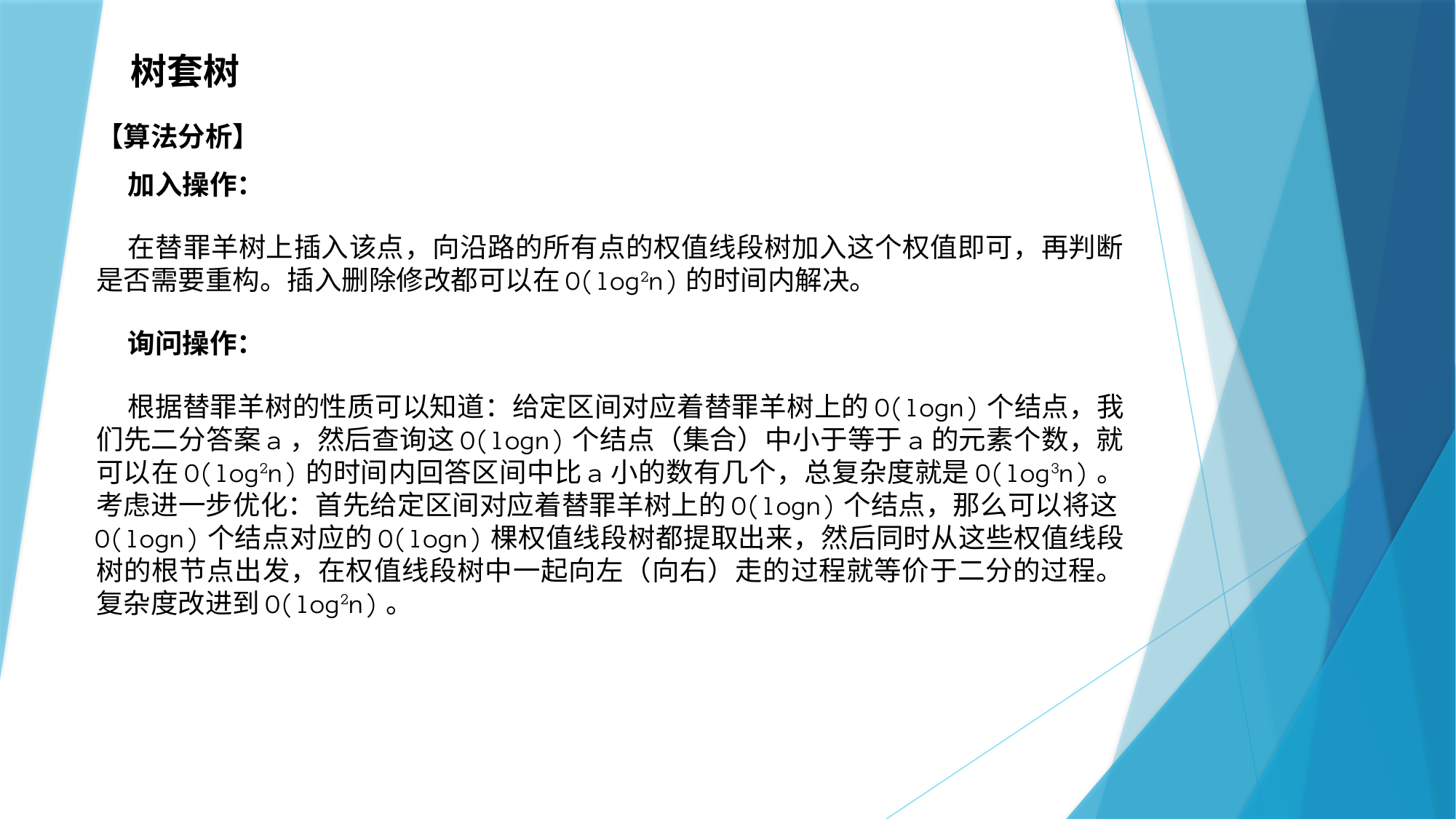

# 树套树
【算法分析】
加入操作：
在替罪羊树上插入该点，向沿路的所有点的权值线段树加入这个权值即可，再判断是否需要重构。插入删除修改都可以在O(log2n)的时间内解决。
询问操作：
根据替罪羊树的性质可以知道：给定区间对应着替罪羊树上的O(logn)个结点，我们先二分答案a，然后查询这O(logn)个结点（集合）中小于等于a的元素个数，就可以在O(log2n)的时间内回答区间中比a小的数有几个，总复杂度就是O(log3n)。考虑进一步优化：首先给定区间对应着替罪羊树上的O(logn)个结点，那么可以将这O(logn)个结点对应的O(logn)棵权值线段树都提取出来，然后同时从这些权值线段树的根节点出发，在权值线段树中一起向左（向右）走的过程就等价于二分的过程。复杂度改进到O(log2n)。